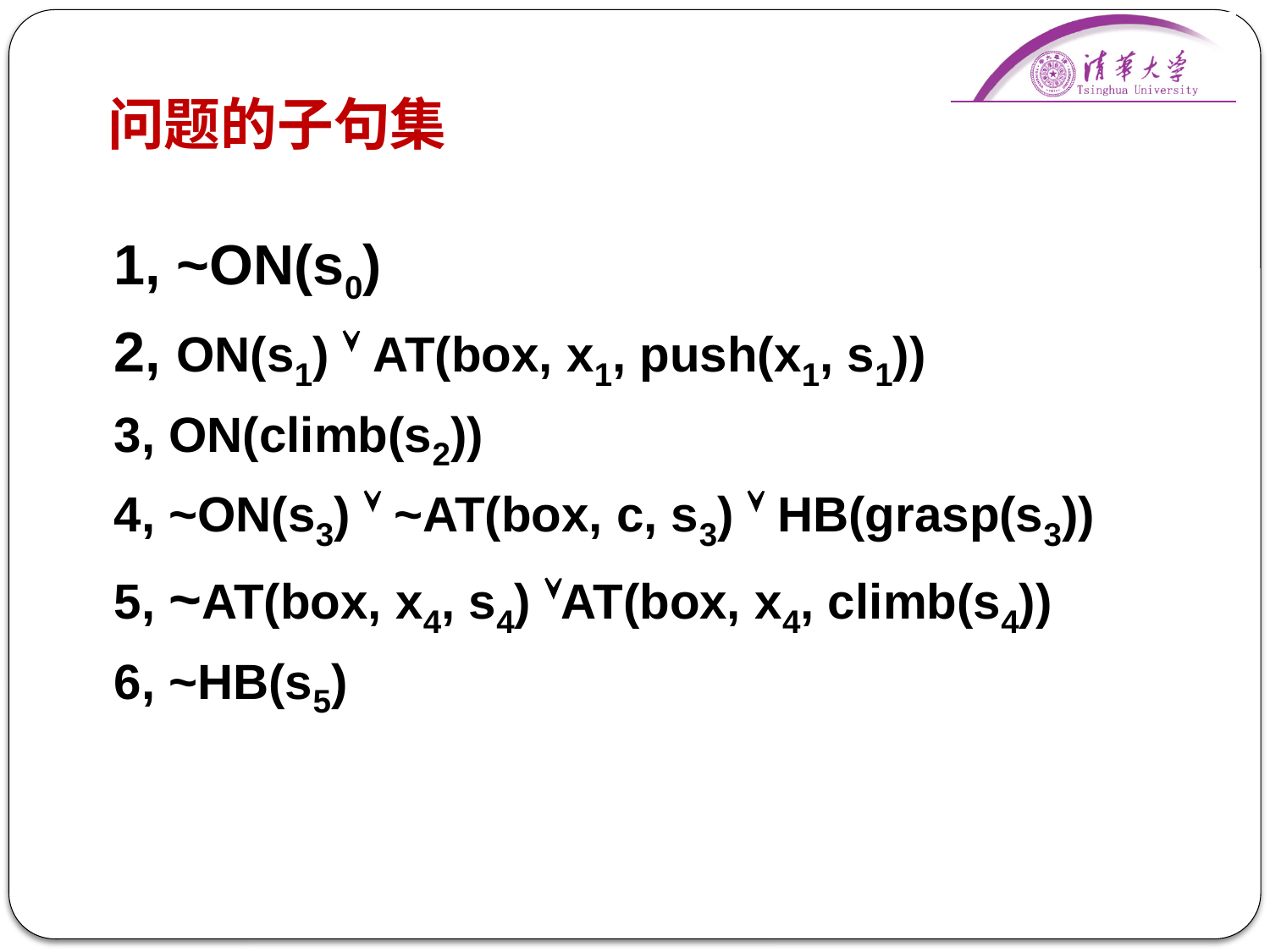

# 问题的子句集
1, ~ON(s0)
2, ON(s1) ∨ AT(box, x1, push(x1, s1))
3, ON(climb(s2))
4, ~ON(s3) ∨ ~AT(box, c, s3) ∨ HB(grasp(s3))
5, ~AT(box, x4, s4) ∨AT(box, x4, climb(s4))
6, ~HB(s5)

27